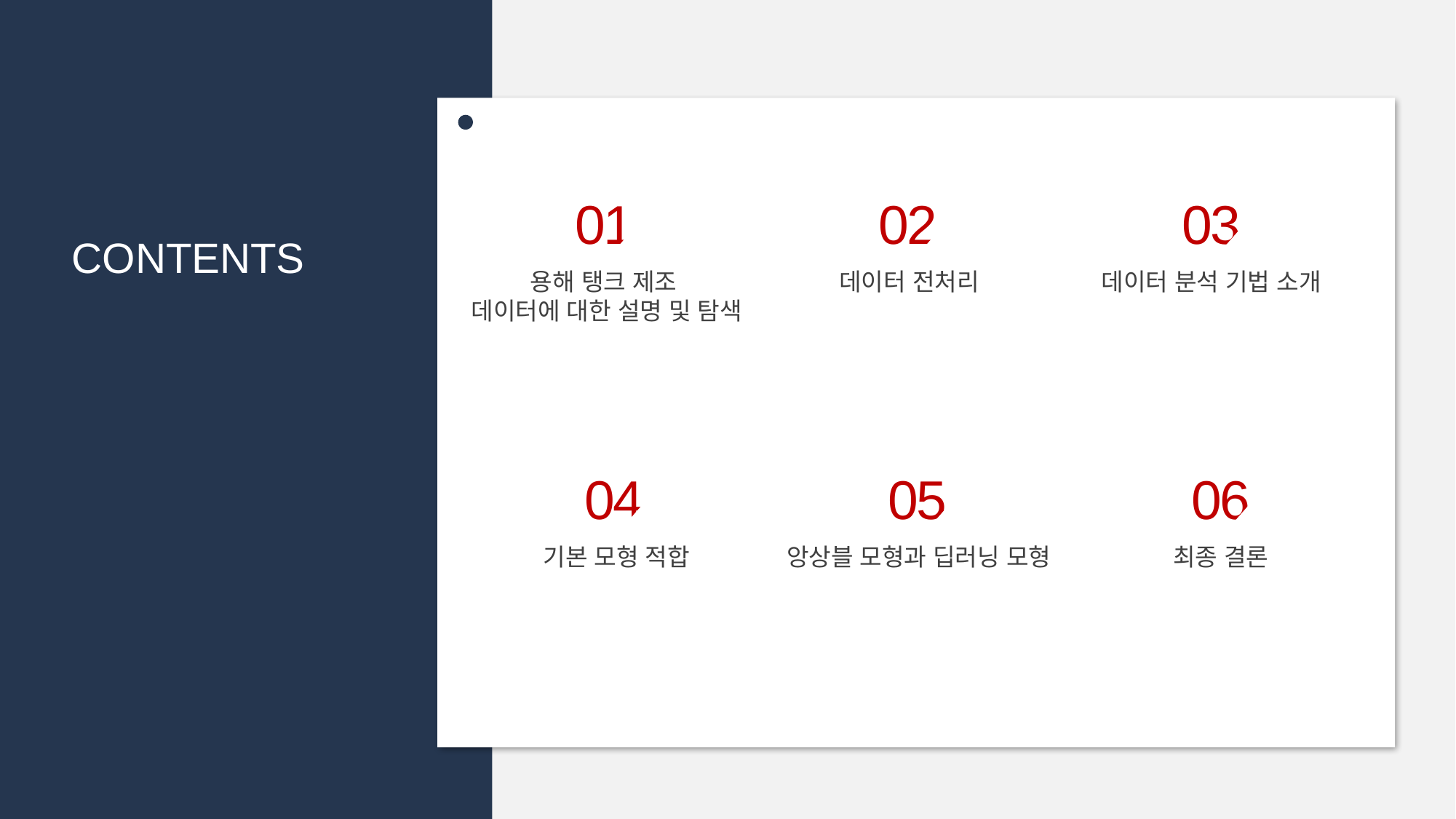

01
02
03

CONTENTS
용해 탱크 제조
데이터에 대한 설명 및 탐색
데이터 전처리
데이터 분석 기법 소개
04
05
06

기본 모형 적합
앙상블 모형과 딥러닝 모형
최종 결론